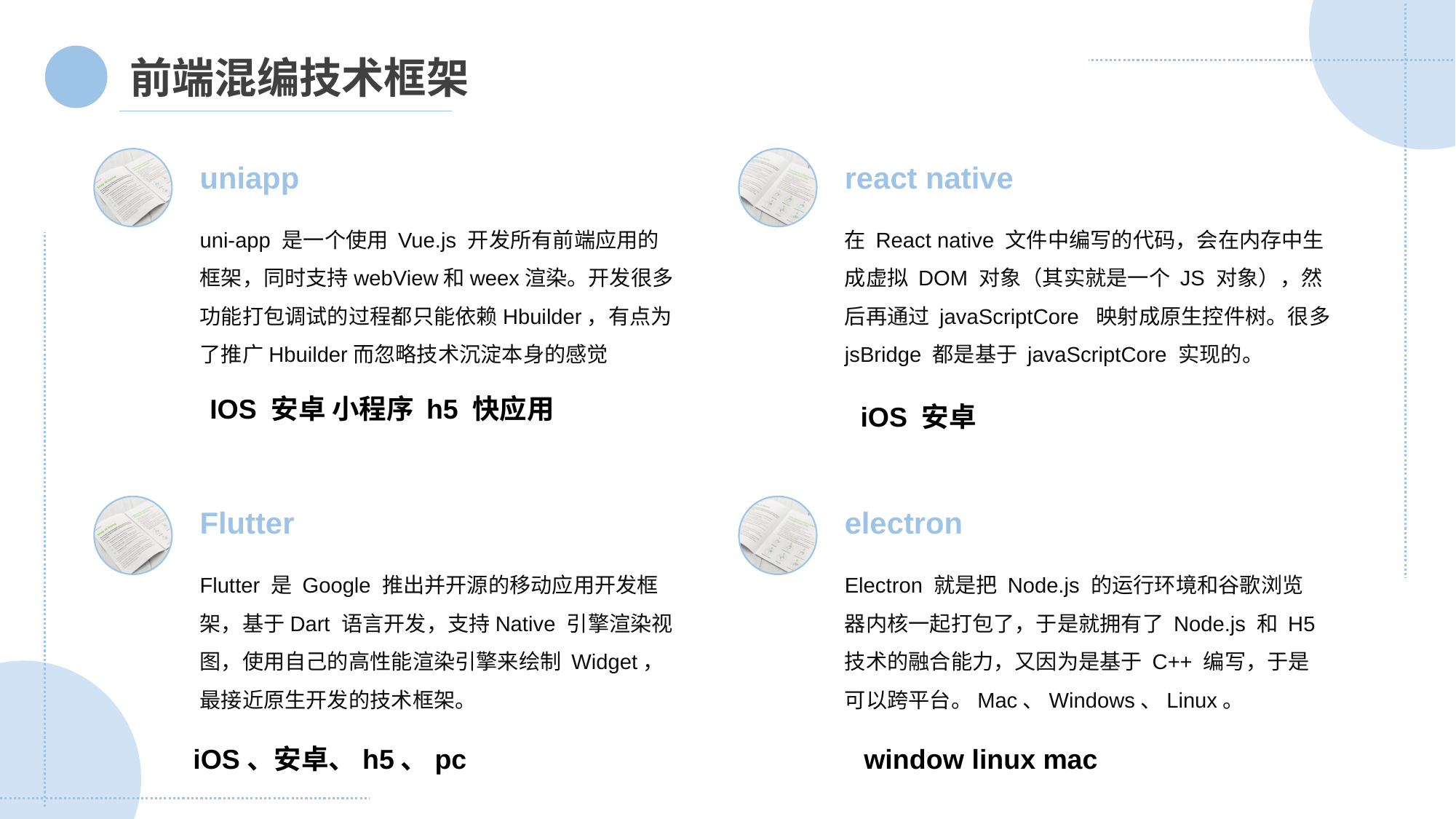

前端混编技术框架

uniapp
react native
在 React native 文件中编写的代码，会在内存中生成虚拟 DOM 对象（其实就是一个 JS 对象），然后再通过 javaScriptCore  映射成原生控件树。很多 jsBridge 都是基于 javaScriptCore 实现的。
uni-app 是一个使用 Vue.js 开发所有前端应用的框架，同时支持webView和weex渲染。开发很多功能打包调试的过程都只能依赖Hbuilder，有点为了推广Hbuilder而忽略技术沉淀本身的感觉
IOS 安卓 小程序 h5 快应用
iOS 安卓

Flutter
electron
Flutter 是 Google 推出并开源的移动应用开发框架，基于Dart 语言开发，支持Native 引擎渲染视图，使用自己的高性能渲染引擎来绘制 Widget，最接近原生开发的技术框架。
Electron 就是把 Node.js 的运行环境和谷歌浏览器内核一起打包了，于是就拥有了 Node.js 和 H5 技术的融合能力，又因为是基于 C++ 编写，于是可以跨平台。Mac、Windows、Linux。

iOS、安卓、h5、pc
window linux mac